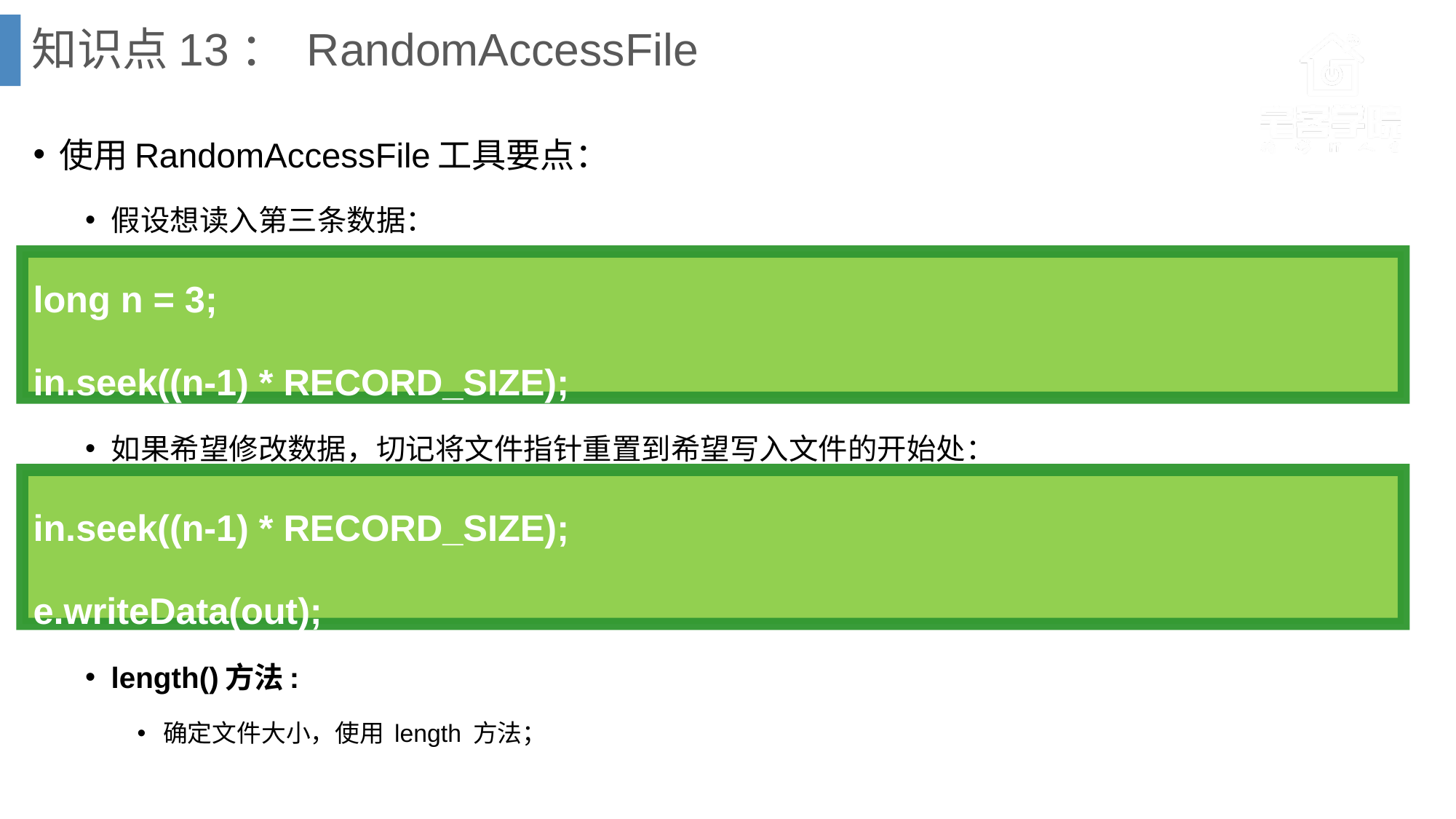

# 知识点13： RandomAccessFile
使用RandomAccessFile工具要点：
假设想读入第三条数据：
long n = 3;
in.seek((n-1) * RECORD_SIZE);
如果希望修改数据，切记将文件指针重置到希望写入文件的开始处：
in.seek((n-1) * RECORD_SIZE);
e.writeData(out);
length()方法:
确定文件大小，使用 length 方法；